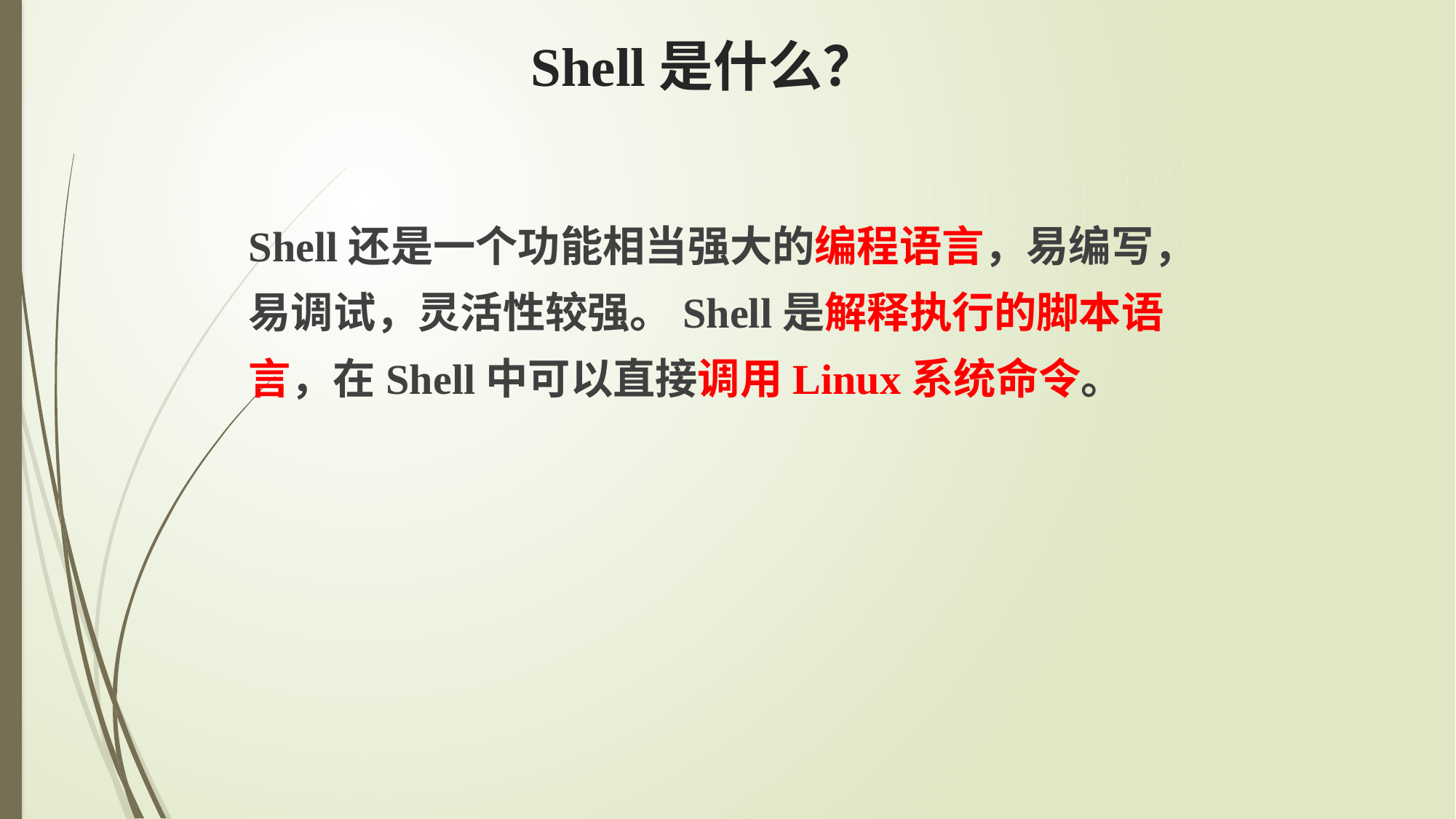

# Shell是什么？
Shell还是一个功能相当强大的编程语言，易编写，易调试，灵活性较强。Shell是解释执行的脚本语言，在Shell中可以直接调用Linux系统命令。